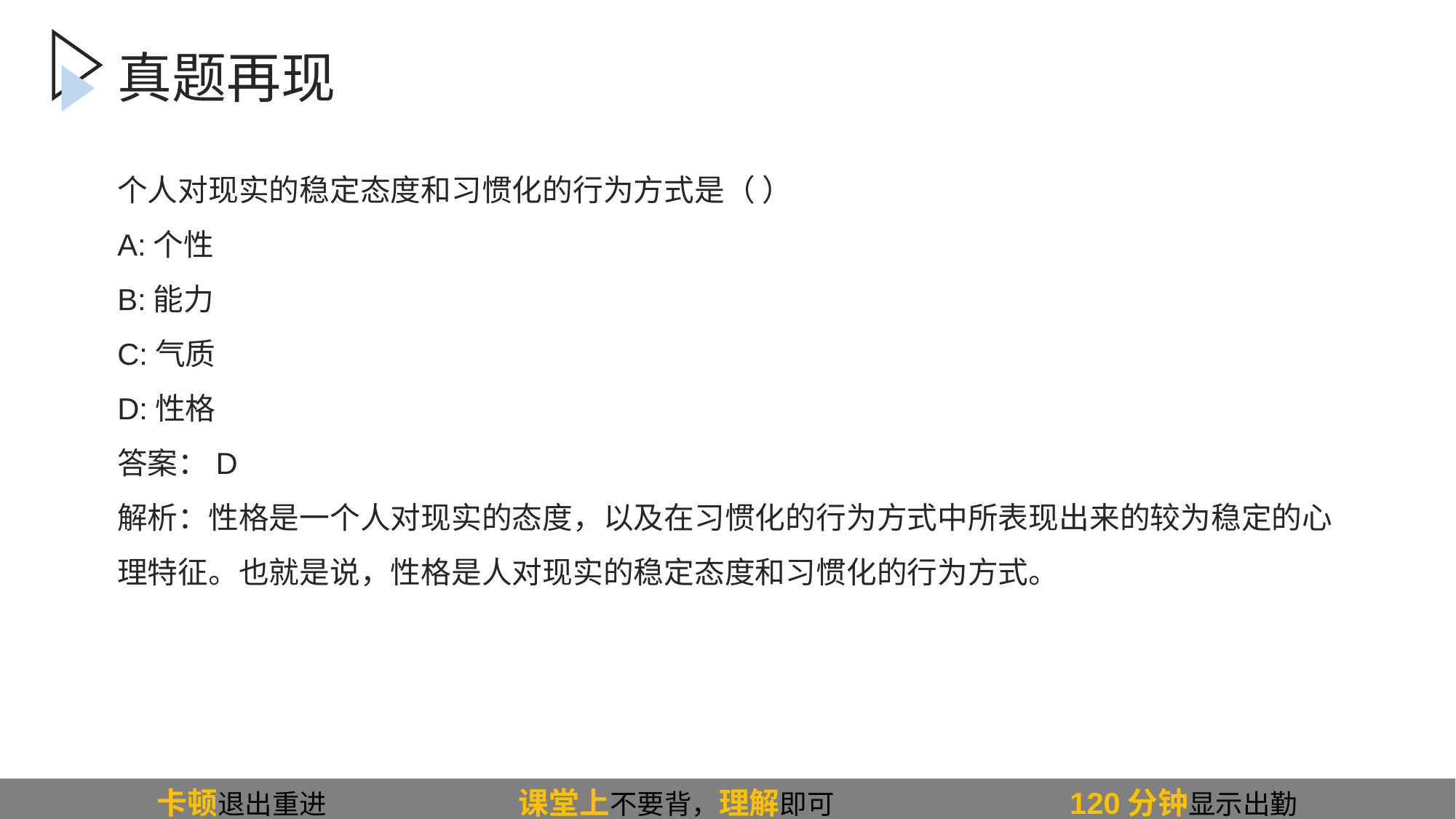

真题再现
# 个人对现实的稳定态度和习惯化的行为方式是（ ）
A:个性
B:能力
C:气质
D:性格
答案：D
解析：性格是一个人对现实的态度，以及在习惯化的行为方式中所表现出来的较为稳定的心理特征。也就是说，性格是人对现实的稳定态度和习惯化的行为方式。